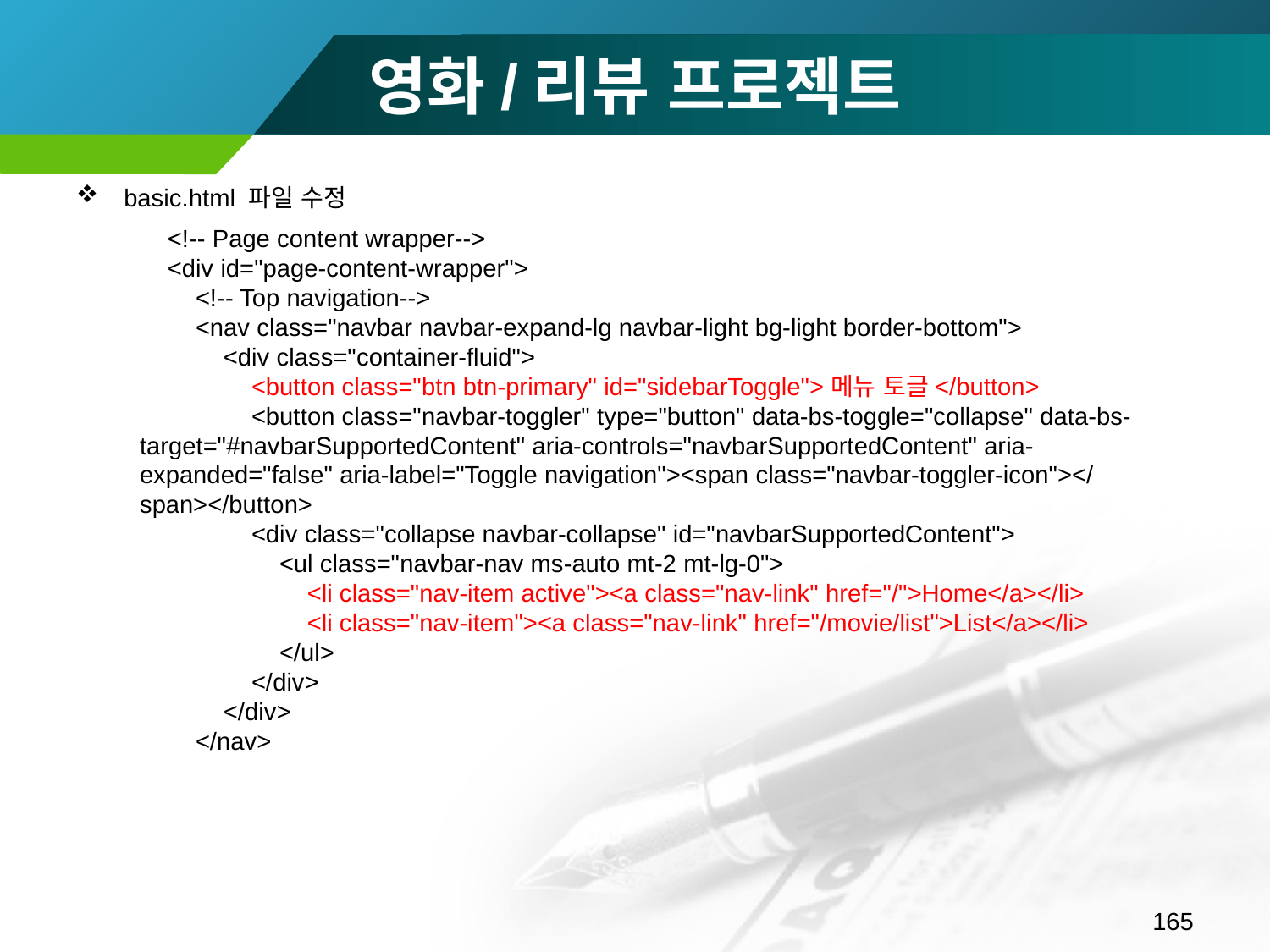

# 영화/리뷰 프로젝트
basic.html 파일 수정
    <!-- Page content wrapper-->
    <div id="page-content-wrapper">
        <!-- Top navigation-->
        <nav class="navbar navbar-expand-lg navbar-light bg-light border-bottom">
            <div class="container-fluid">
                <button class="btn btn-primary" id="sidebarToggle">메뉴 토글</button>
                <button class="navbar-toggler" type="button" data-bs-toggle="collapse" data-bs-target="#navbarSupportedContent" aria-controls="navbarSupportedContent" aria-expanded="false" aria-label="Toggle navigation"><span class="navbar-toggler-icon"></span></button>
                <div class="collapse navbar-collapse" id="navbarSupportedContent">
                    <ul class="navbar-nav ms-auto mt-2 mt-lg-0">
                        <li class="nav-item active"><a class="nav-link" href="/">Home</a></li>
                        <li class="nav-item"><a class="nav-link" href="/movie/list">List</a></li>
                    </ul>
                </div>
            </div>
        </nav>
165